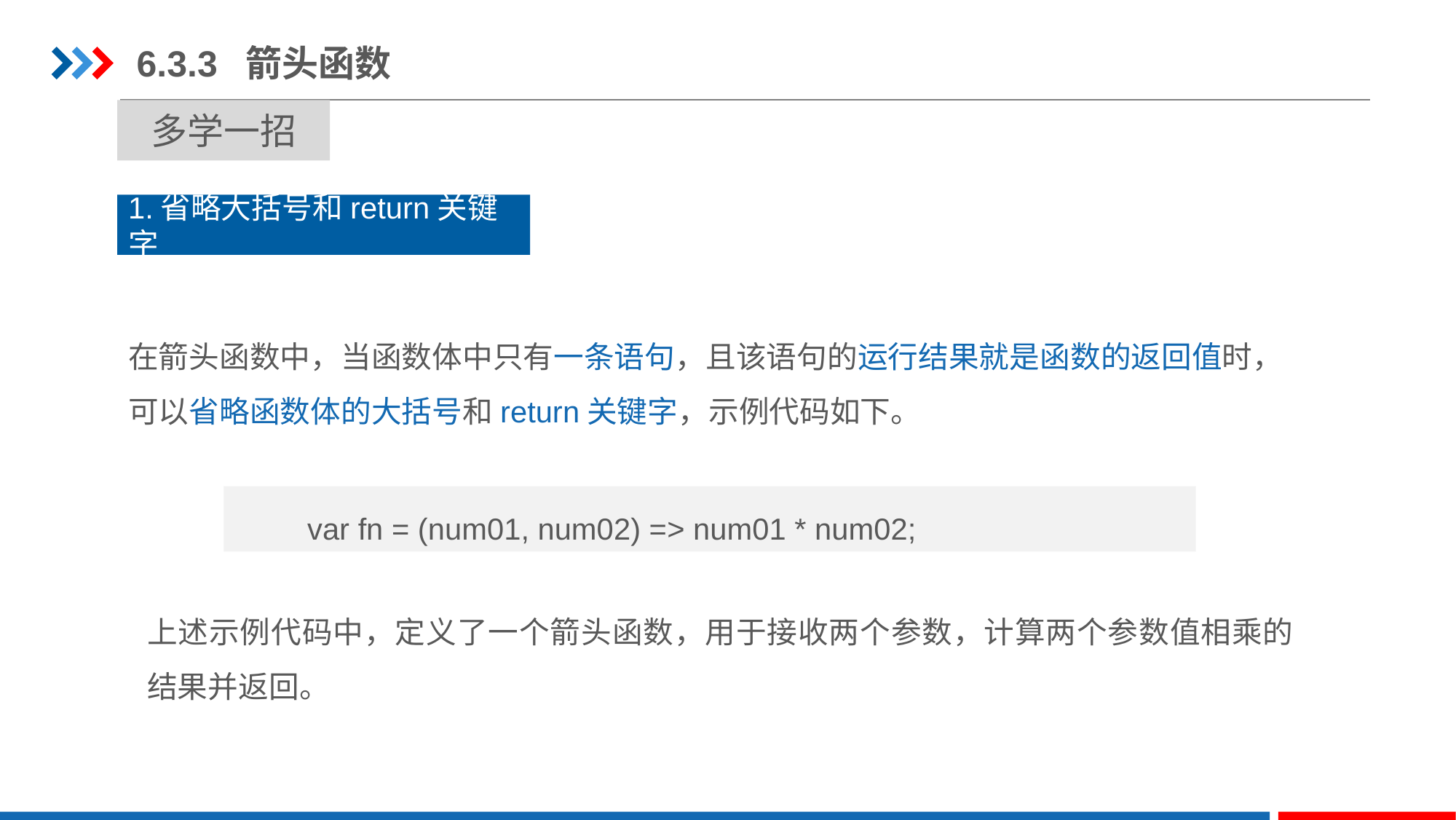

6.3.3	箭头函数
多学一招
1.省略大括号和return关键字
在箭头函数中，当函数体中只有一条语句，且该语句的运行结果就是函数的返回值时，可以省略函数体的大括号和return关键字，示例代码如下。
var fn = (num01, num02) => num01 * num02;
上述示例代码中，定义了一个箭头函数，用于接收两个参数，计算两个参数值相乘的结果并返回。